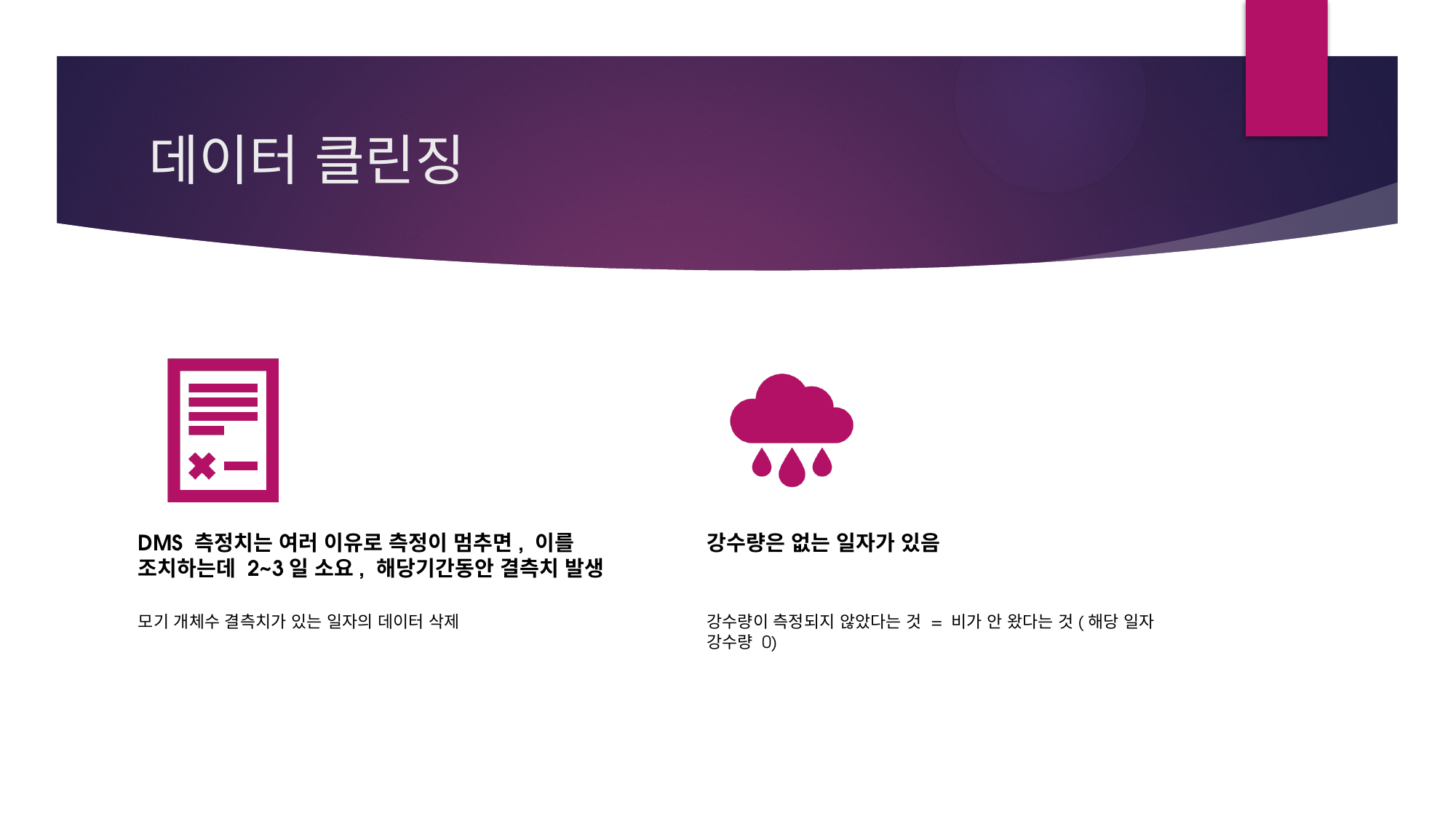

# 데이터 클린징
DMS 측정치는 여러 이유로 측정이 멈추면, 이를 조치하는데 2~3일 소요, 해당기간동안 결측치 발생
모기 개체수 결측치가 있는 일자의 데이터 삭제
강수량은 없는 일자가 있음
강수량이 측정되지 않았다는 것 = 비가 안 왔다는 것(해당 일자 강수량 0)